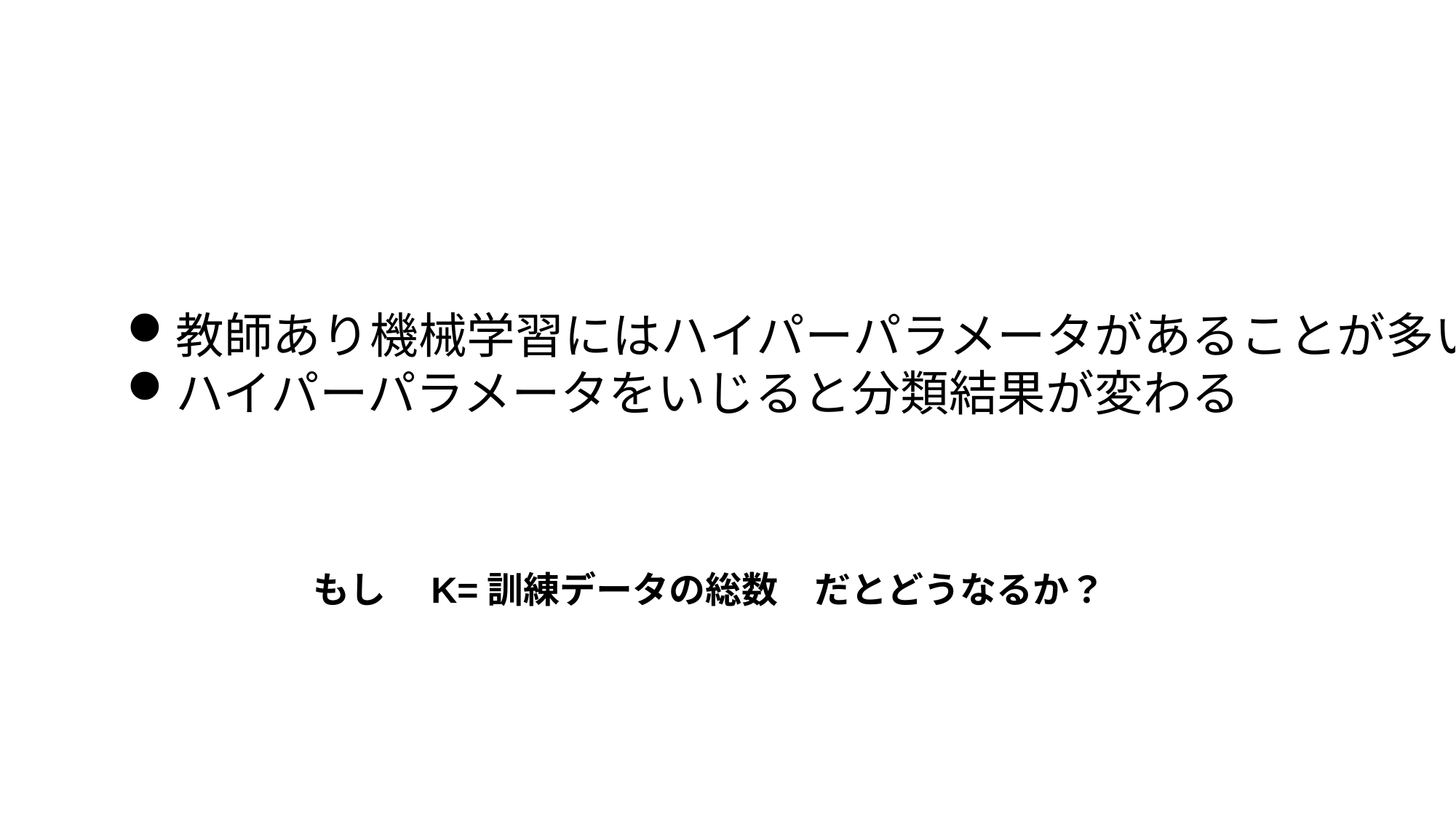

教師あり機械学習にはハイパーパラメータがあることが多い
ハイパーパラメータをいじると分類結果が変わる
もし　K=訓練データの総数　だとどうなるか？